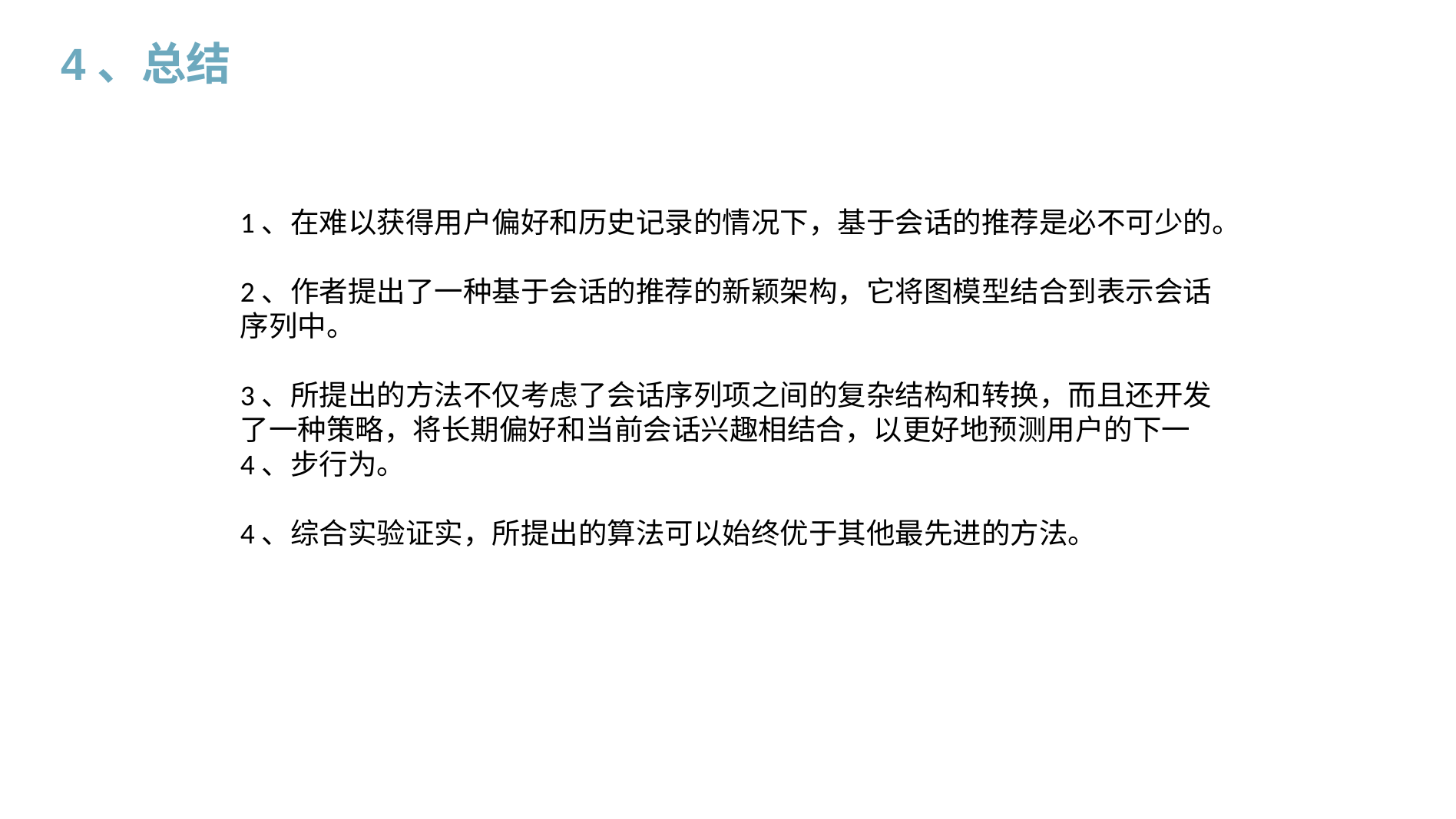

4、总结
1、在难以获得用户偏好和历史记录的情况下，基于会话的推荐是必不可少的。

2、作者提出了一种基于会话的推荐的新颖架构，它将图模型结合到表示会话序列中。

3、所提出的方法不仅考虑了会话序列项之间的复杂结构和转换，而且还开发了一种策略，将长期偏好和当前会话兴趣相结合，以更好地预测用户的下一4、步行为。

4、综合实验证实，所提出的算法可以始终优于其他最先进的方法。